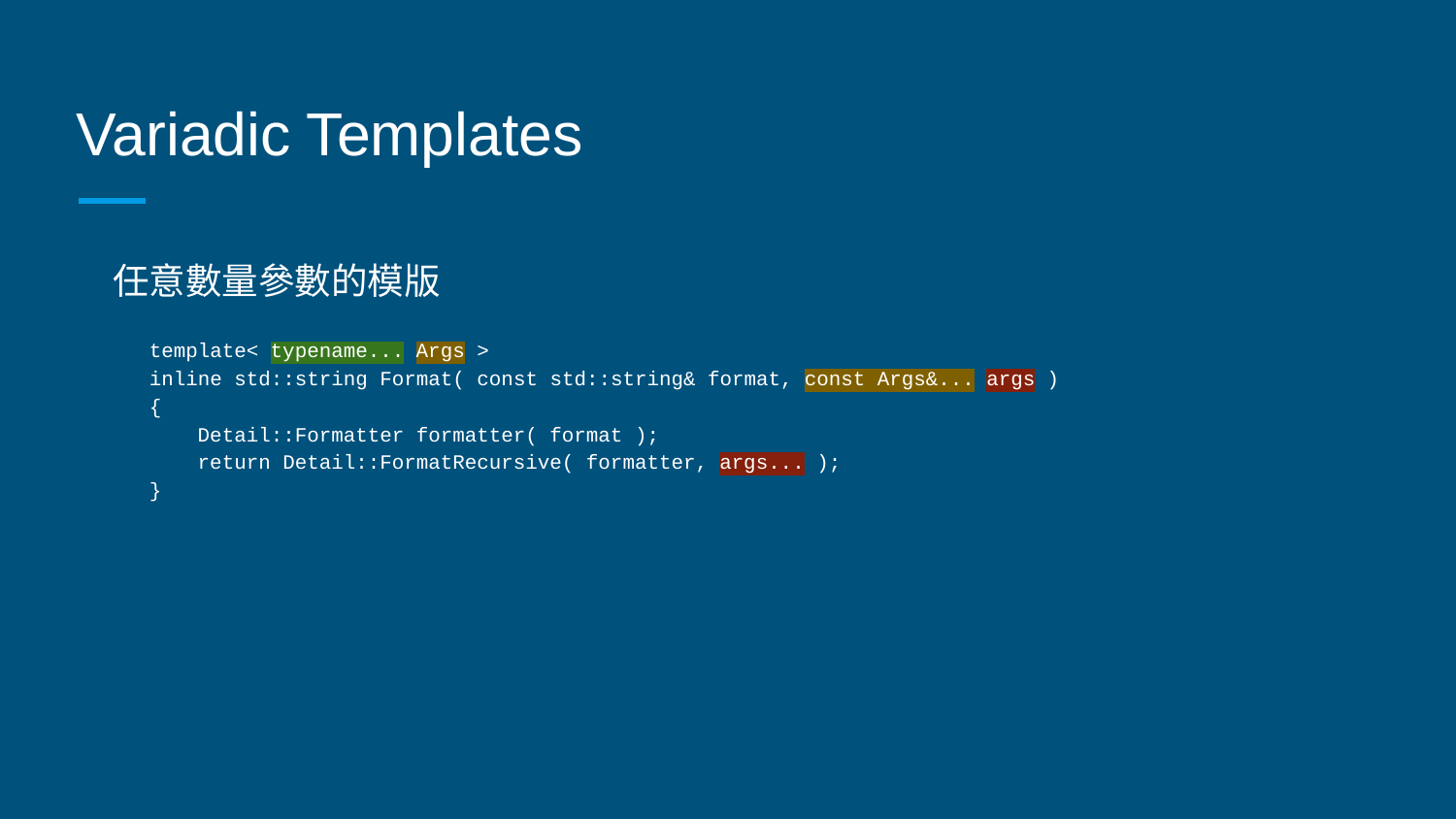

# Variadic Templates
任意數量參數的模版
template< typename... Args >
inline std::string Format( const std::string& format, const Args&... args )
{
    Detail::Formatter formatter( format );
    return Detail::FormatRecursive( formatter, args... );
}